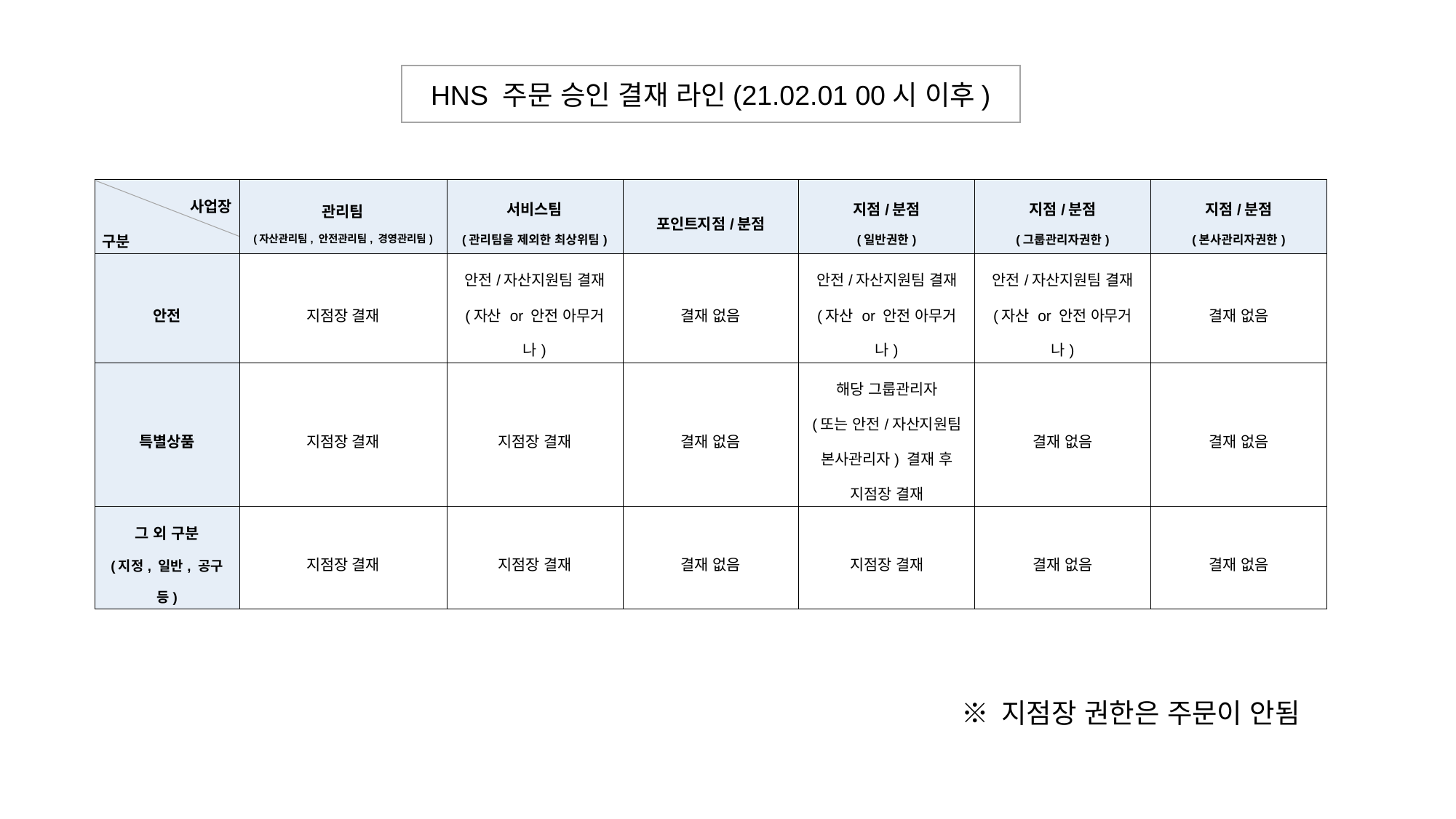

HNS 주문 승인 결재 라인(21.02.01 00시 이후)
| 사업장 구분 | 관리팀 (자산관리팀, 안전관리팀, 경영관리팀) | 서비스팀 (관리팀을 제외한 최상위팀) | 포인트지점/분점 | 지점/분점 (일반권한) | 지점/분점 (그룹관리자권한) | 지점/분점 (본사관리자권한) |
| --- | --- | --- | --- | --- | --- | --- |
| 안전 | 지점장 결재 | 안전/자산지원팀 결재 (자산 or 안전 아무거나) | 결재 없음 | 안전/자산지원팀 결재 (자산 or 안전 아무거나) | 안전/자산지원팀 결재 (자산 or 안전 아무거나) | 결재 없음 |
| 특별상품 | 지점장 결재 | 지점장 결재 | 결재 없음 | 해당 그룹관리자 (또는 안전/자산지원팀 본사관리자) 결재 후 지점장 결재 | 결재 없음 | 결재 없음 |
| 그 외 구분 (지정, 일반, 공구 등) | 지점장 결재 | 지점장 결재 | 결재 없음 | 지점장 결재 | 결재 없음 | 결재 없음 |
※ 지점장 권한은 주문이 안됨